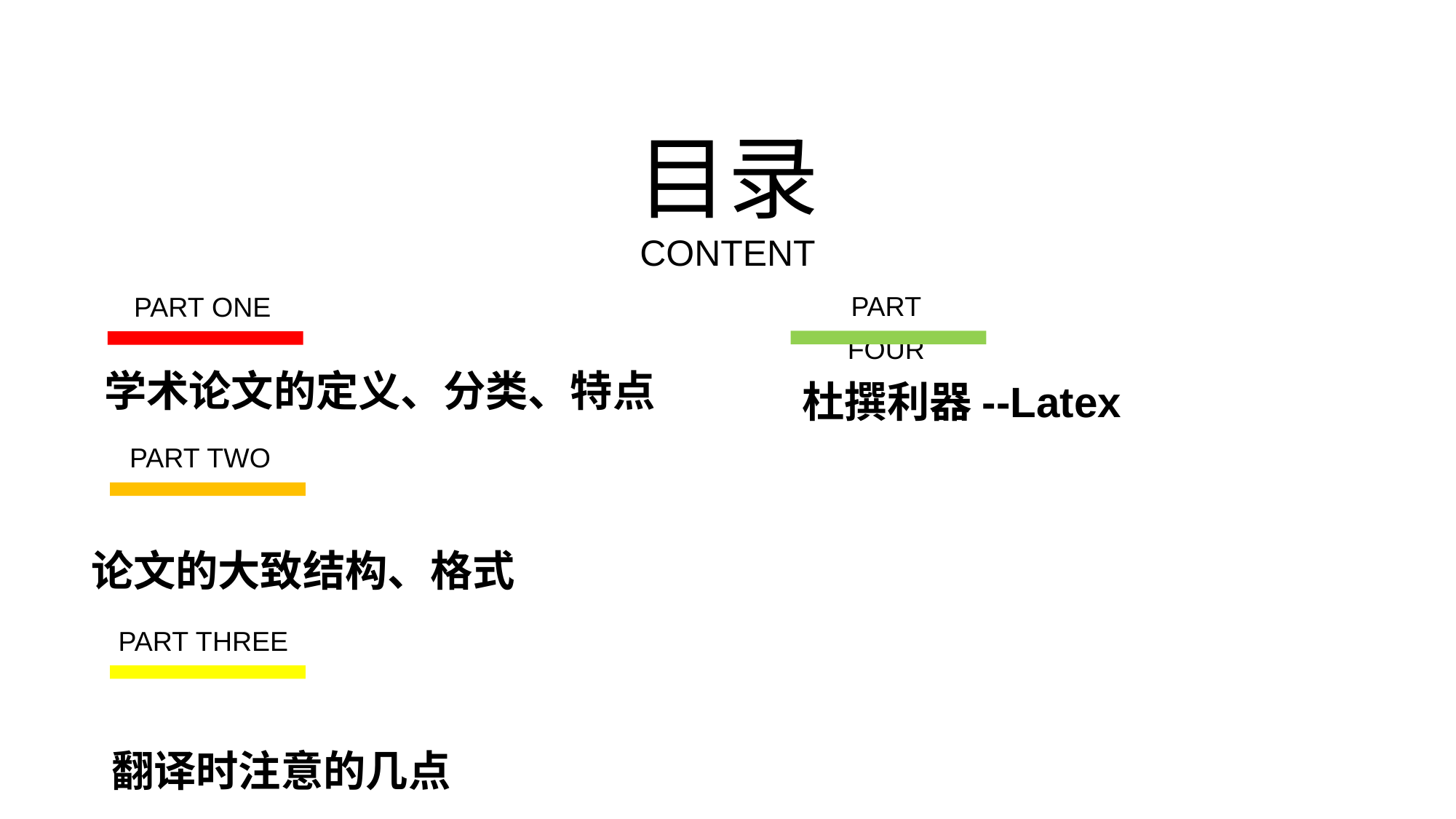

目录
CONTENT
PART FOUR
PART ONE

学术论文的定义、分类、特点
杜撰利器--Latex
PART TWO

论文的大致结构、格式
PART THREE

翻译时注意的几点